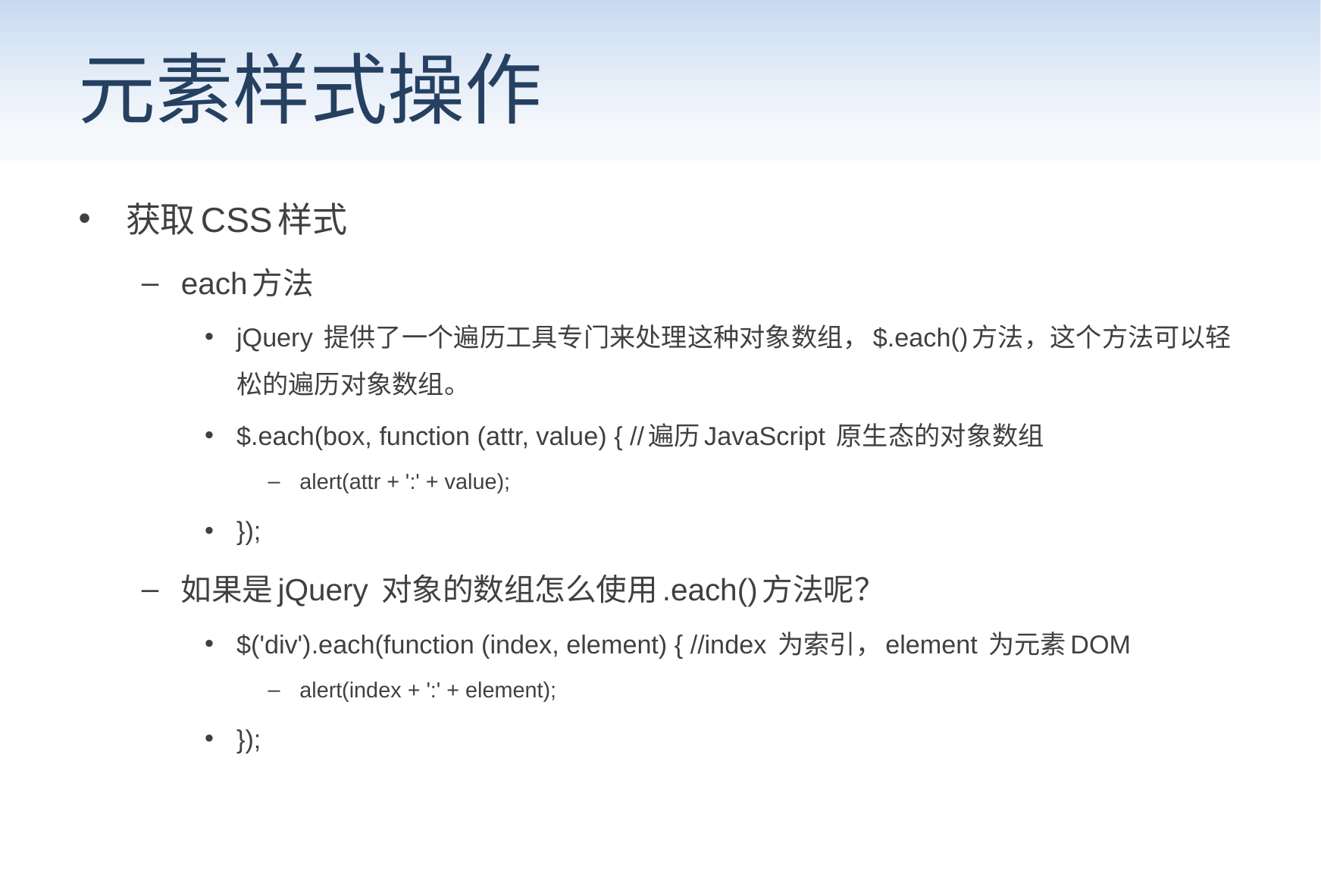

# 元素样式操作
获取CSS样式
each方法
jQuery 提供了一个遍历工具专门来处理这种对象数组，$.each()方法，这个方法可以轻松的遍历对象数组。
$.each(box, function (attr, value) { //遍历JavaScript 原生态的对象数组
alert(attr + ':' + value);
});
如果是jQuery 对象的数组怎么使用.each()方法呢？
$('div').each(function (index, element) { //index 为索引，element 为元素DOM
alert(index + ':' + element);
});